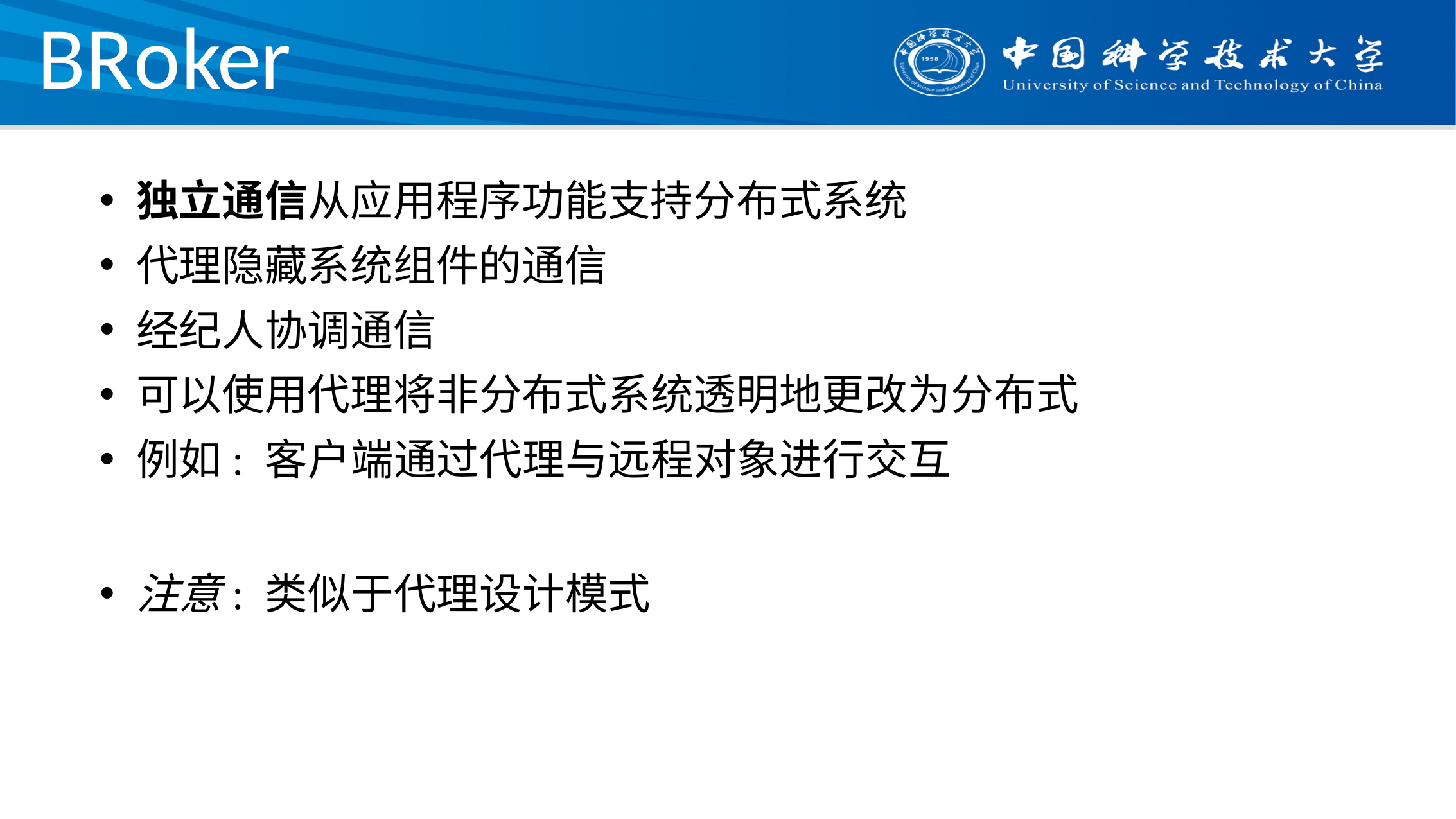

# BRoker
独立通信从应用程序功能支持分布式系统
代理隐藏系统组件的通信
经纪人协调通信
可以使用代理将非分布式系统透明地更改为分布式
例如: 客户端通过代理与远程对象进行交互

注意: 类似于代理设计模式